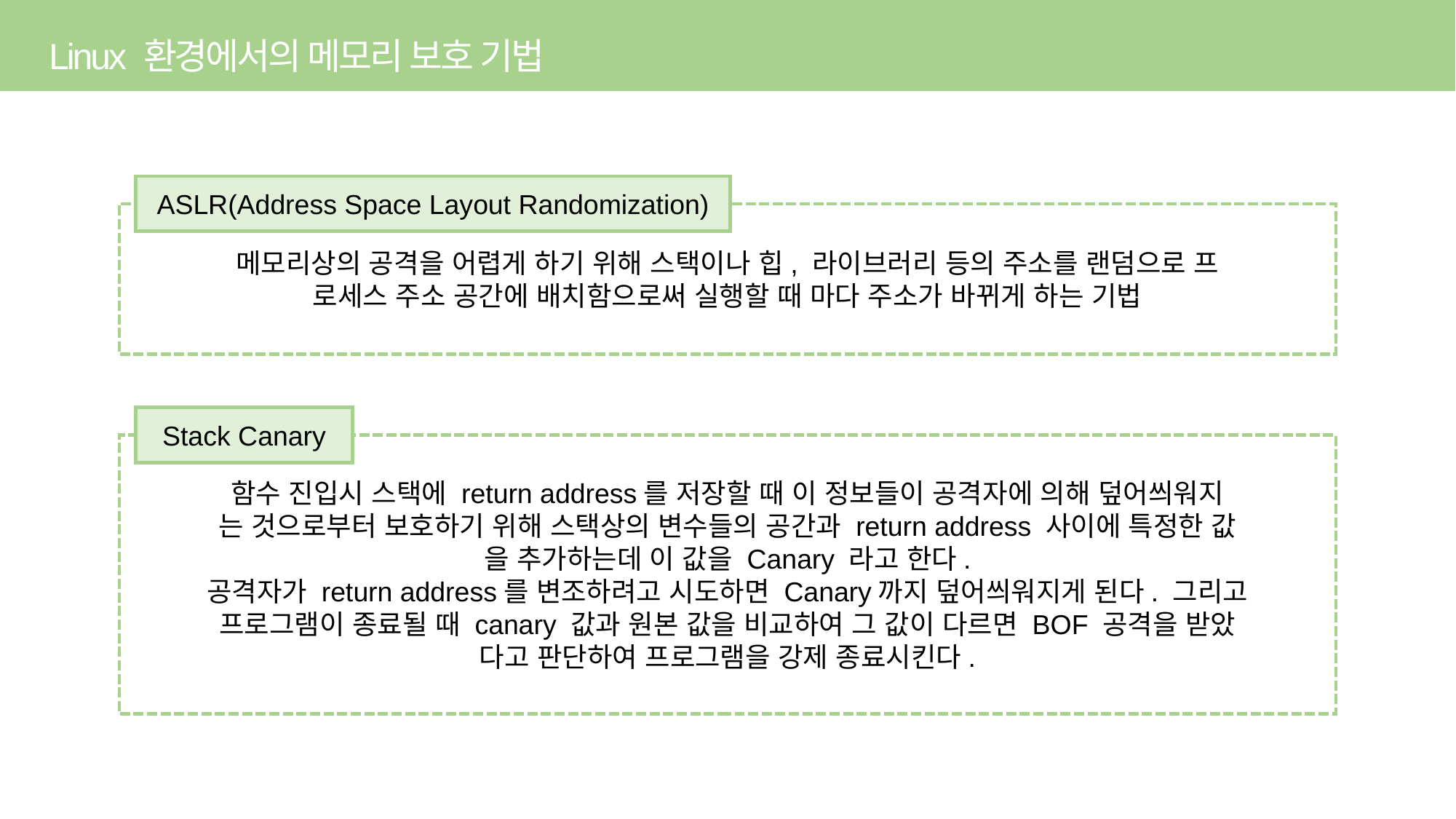

Linux 환경에서의 메모리 보호 기법
ASLR(Address Space Layout Randomization)
메모리상의 공격을 어렵게 하기 위해 스택이나 힙, 라이브러리 등의 주소를 랜덤으로 프
로세스 주소 공간에 배치함으로써 실행할 때 마다 주소가 바뀌게 하는 기법
Stack Canary
함수 진입시 스택에 return address를 저장할 때 이 정보들이 공격자에 의해 덮어씌워지
는 것으로부터 보호하기 위해 스택상의 변수들의 공간과 return address 사이에 특정한 값
을 추가하는데 이 값을 Canary 라고 한다.
공격자가 return address를 변조하려고 시도하면 Canary까지 덮어씌워지게 된다. 그리고
프로그램이 종료될 때 canary 값과 원본 값을 비교하여 그 값이 다르면 BOF 공격을 받았
다고 판단하여 프로그램을 강제 종료시킨다.